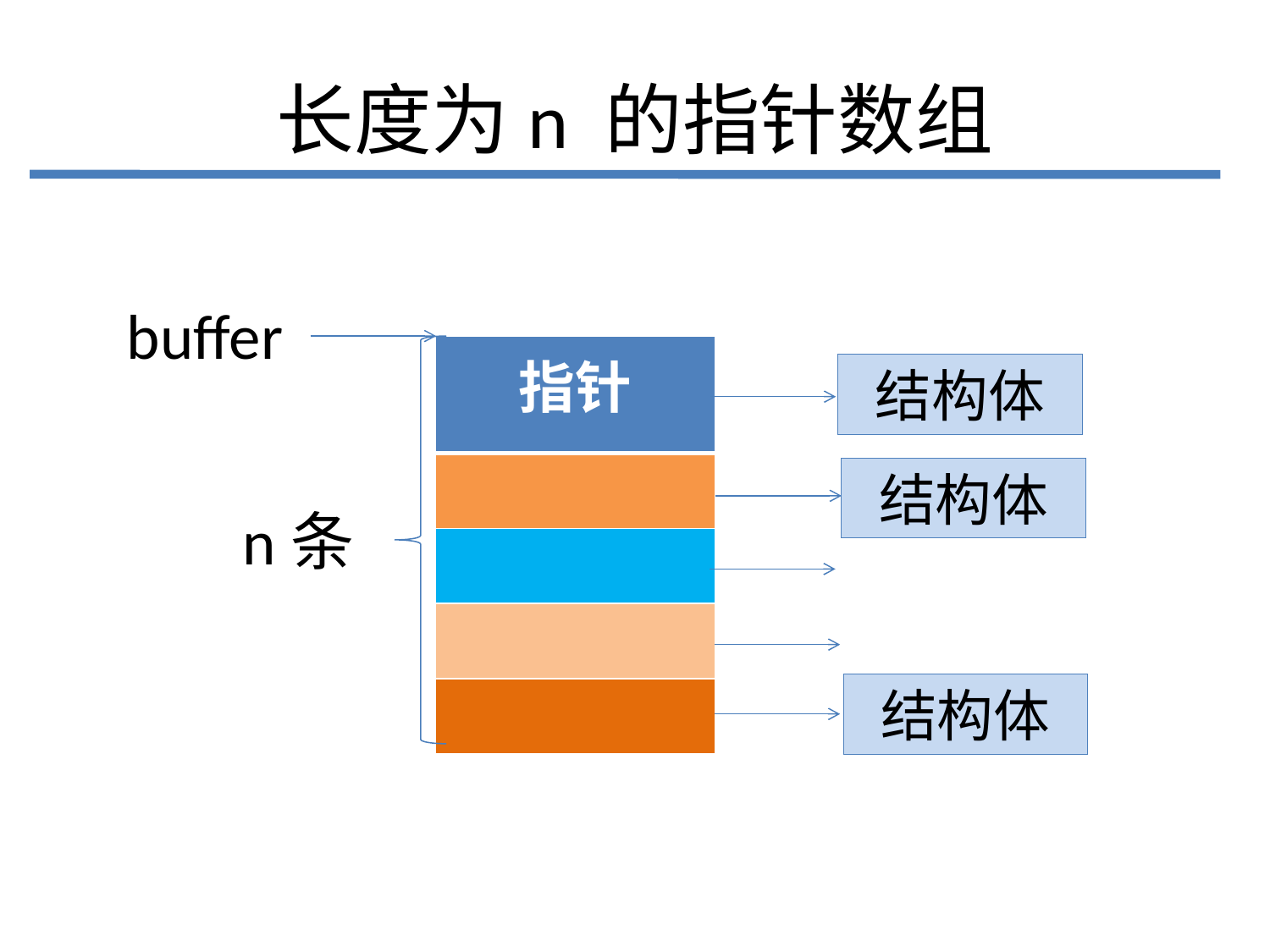

# 长度为n 的指针数组
buffer

| 指针 |
| --- |
|  |
|  |
|  |
|  |
结构体
结构体
n条
结构体